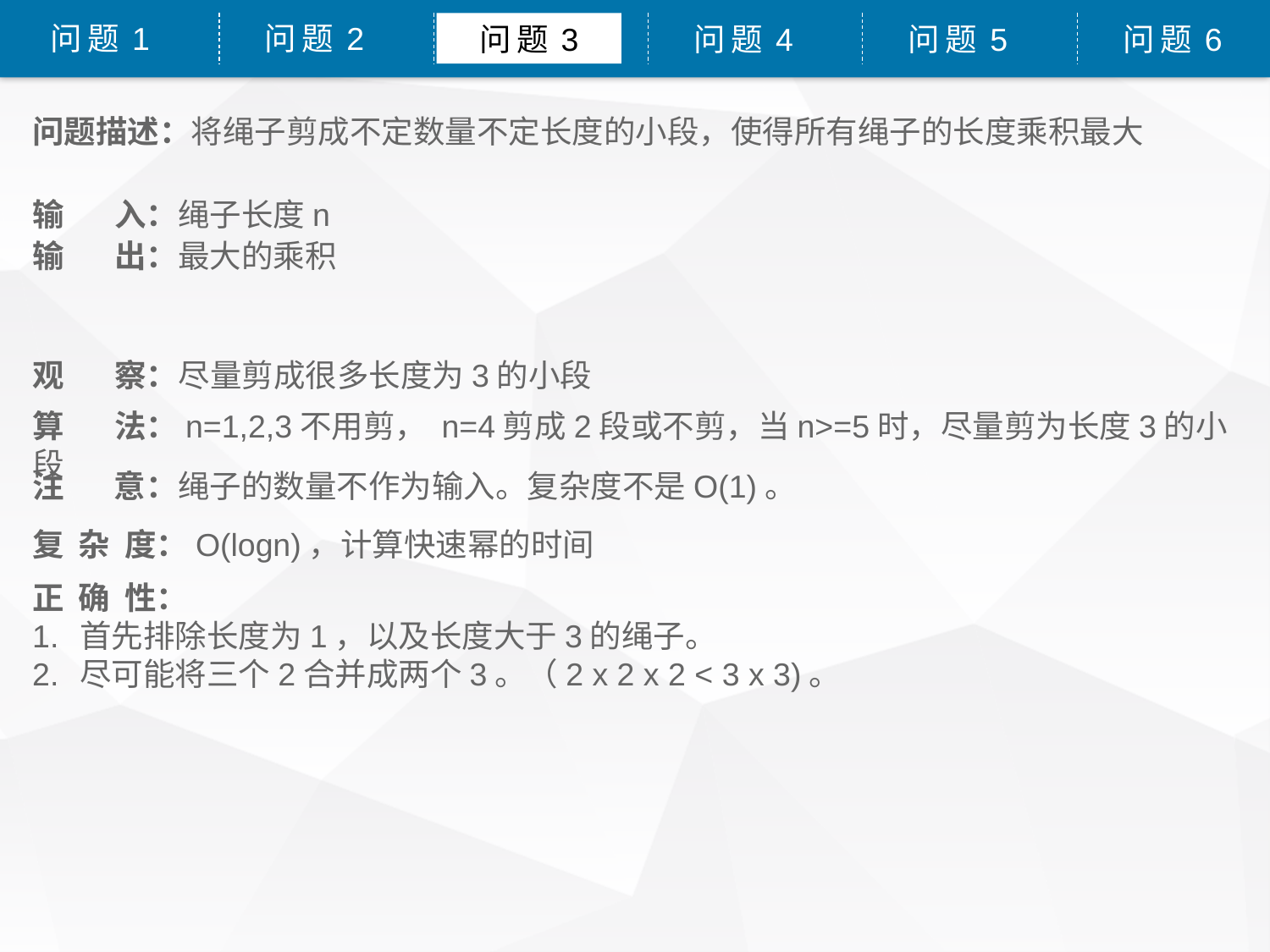

问题1
问题2
问题3
问题4
问题5
问题6
问题描述：将绳子剪成不定数量不定长度的小段，使得所有绳子的长度乘积最大
输       入：绳子长度n
输       出：最大的乘积
观       察：尽量剪成很多长度为3的小段
算       法：n=1,2,3不用剪， n=4剪成2段或不剪，当n>=5时，尽量剪为长度3的小段
注       意：绳子的数量不作为输入。复杂度不是O(1)。
复  杂  度：O(logn)，计算快速幂的时间
正  确  性：
首先排除长度为1，以及长度大于3的绳子。
尽可能将三个2合并成两个3。（2 x 2 x 2 < 3 x 3)。